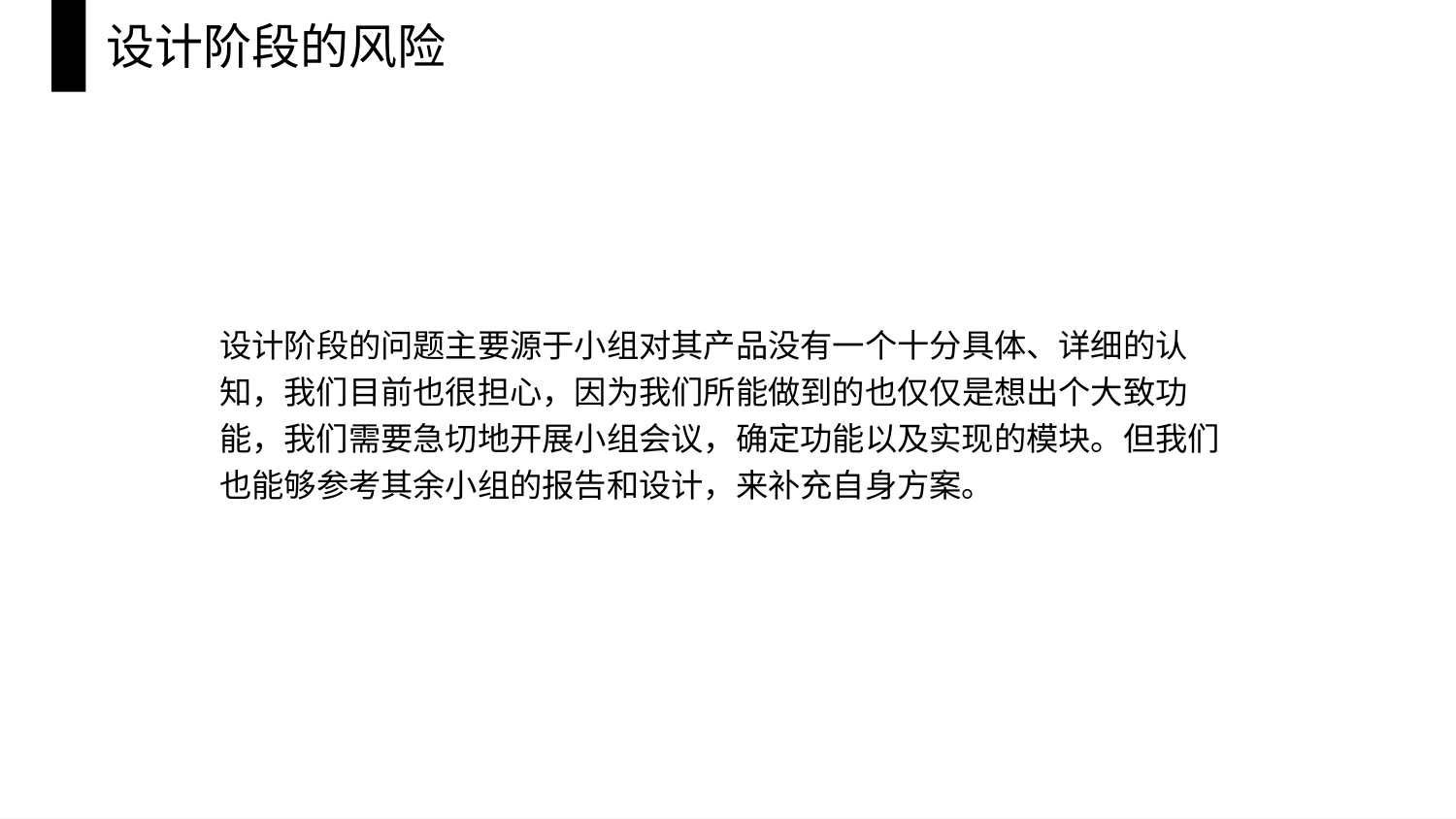

设计阶段的风险
设计阶段的问题主要源于小组对其产品没有一个十分具体、详细的认知，我们目前也很担心，因为我们所能做到的也仅仅是想出个大致功能，我们需要急切地开展小组会议，确定功能以及实现的模块。但我们也能够参考其余小组的报告和设计，来补充自身方案。